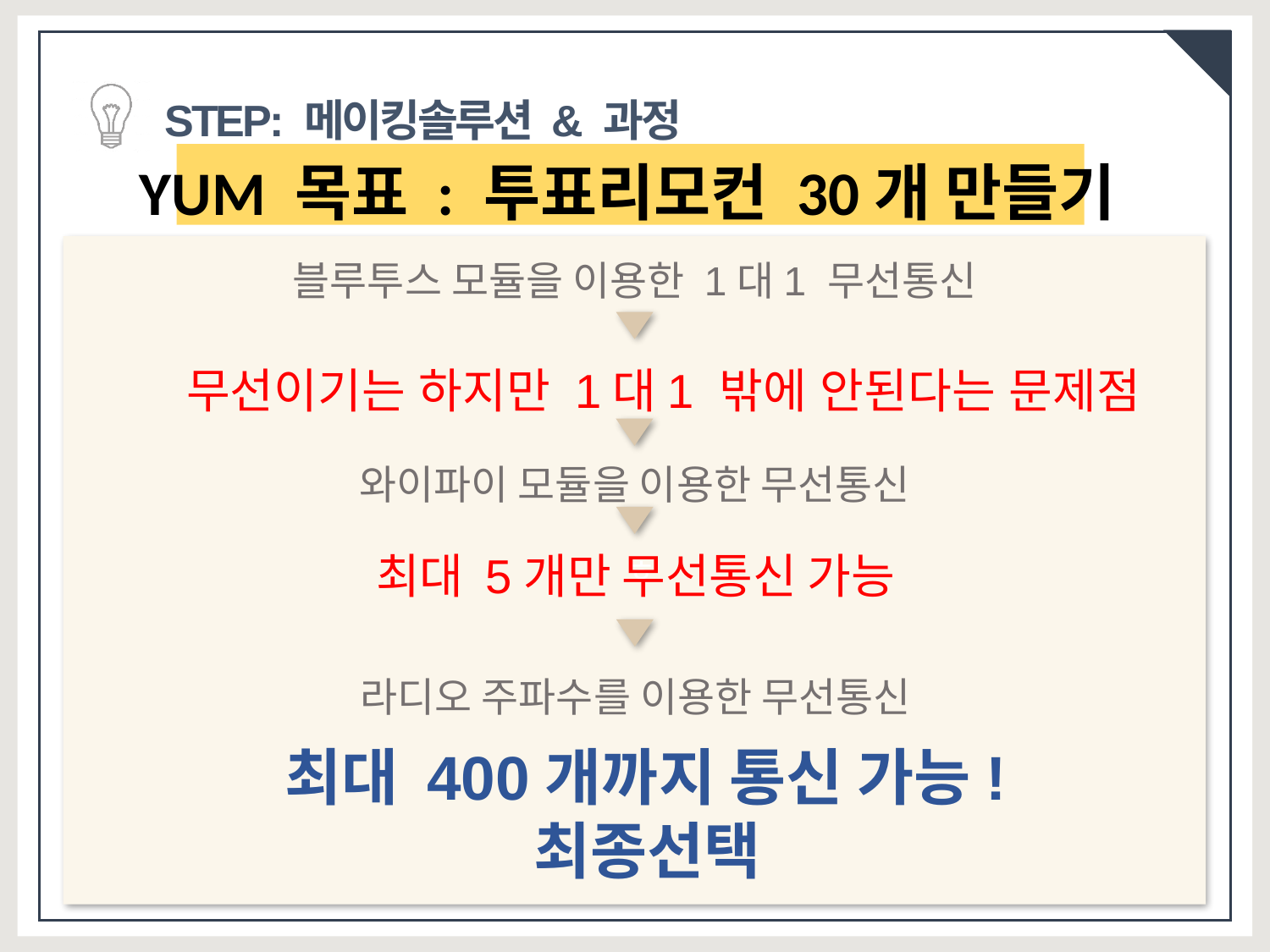

STEP: 메이킹솔루션 & 과정
YUM 목표 : 투표리모컨 30개 만들기

 ㅎ
블루투스 모듈을 이용한 1대1 무선통신

무선이기는 하지만 1대1 밖에 안된다는 문제점

와이파이 모듈을 이용한 무선통신

최대 5개만 무선통신 가능

라디오 주파수를 이용한 무선통신
최대 400개까지 통신 가능!
최종선택